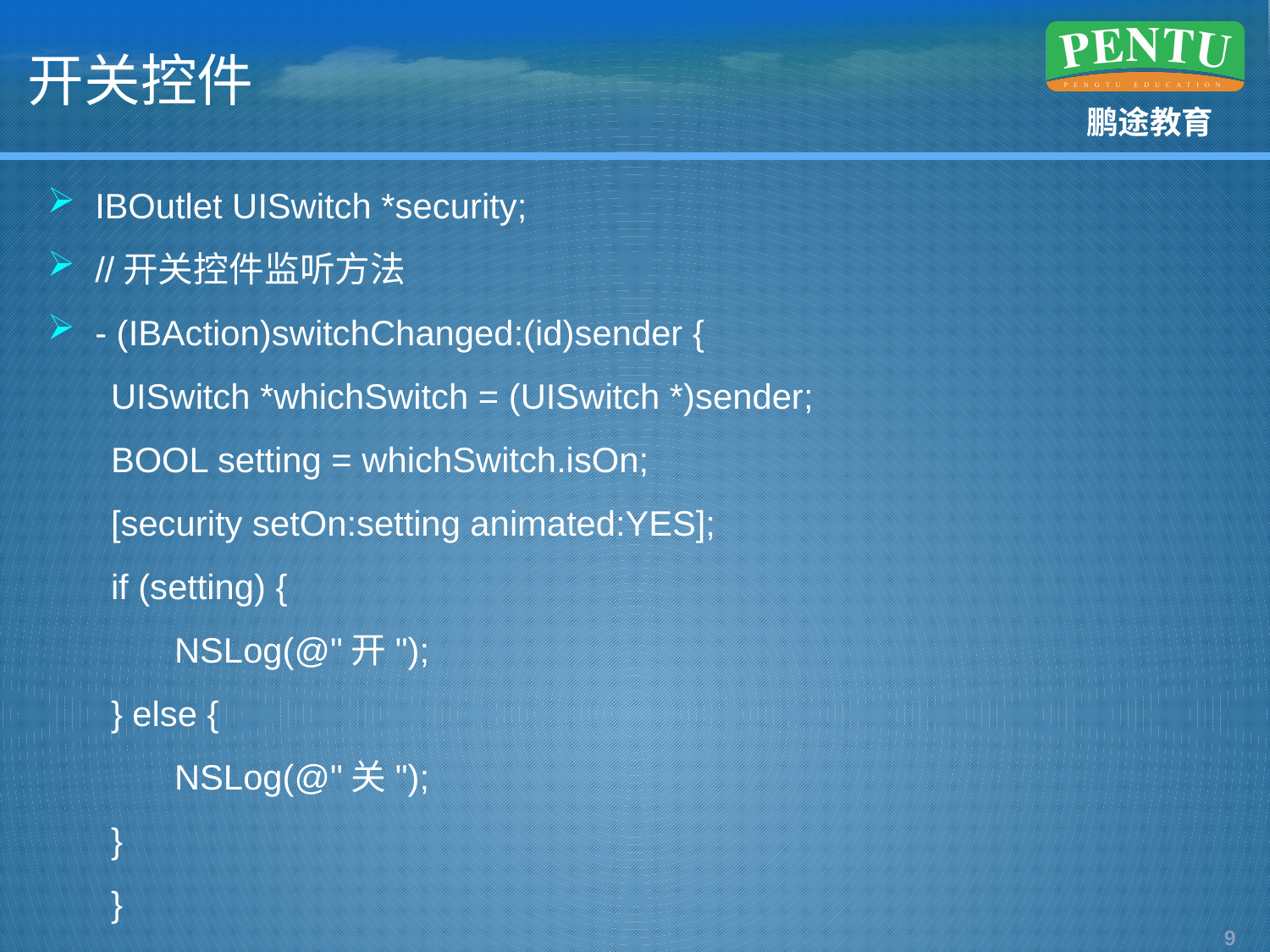

# 开关控件
IBOutlet UISwitch *security;
//开关控件监听方法
- (IBAction)switchChanged:(id)sender {
UISwitch *whichSwitch = (UISwitch *)sender;
BOOL setting = whichSwitch.isOn;
[security setOn:setting animated:YES];
if (setting) {
NSLog(@"开");
} else {
NSLog(@"关");
}
}
9